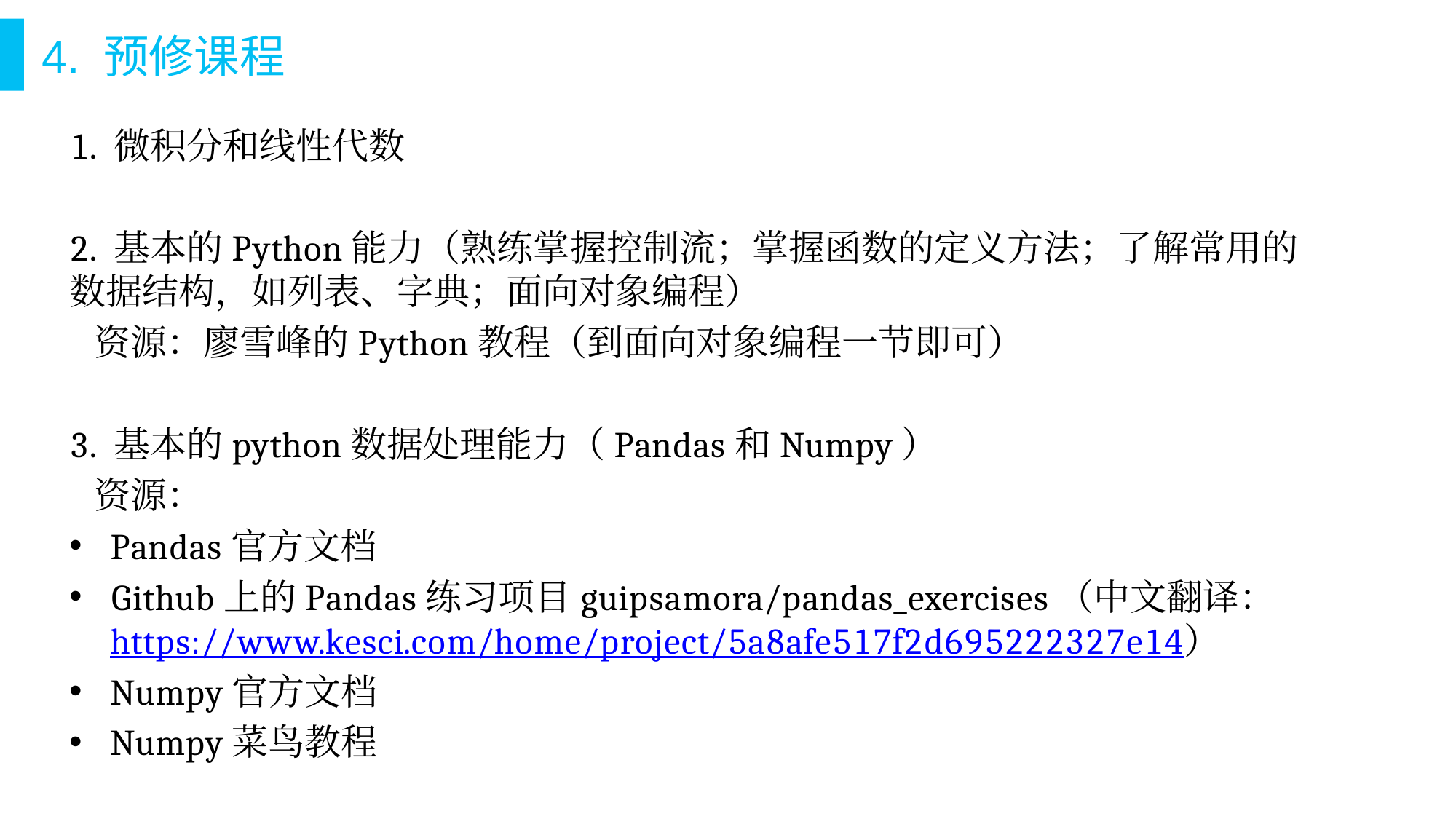

# 4. 预修课程
1. 微积分和线性代数

2. 基本的Python能力（熟练掌握控制流；掌握函数的定义方法；了解常用的数据结构，如列表、字典；面向对象编程）
  资源：廖雪峰的Python教程（到面向对象编程一节即可）

3. 基本的python数据处理能力（Pandas和Numpy）
  资源：
Pandas官方文档
Github上的Pandas练习项目guipsamora/pandas_exercises（中文翻译：https://www.kesci.com/home/project/5a8afe517f2d695222327e14）
Numpy官方文档
Numpy菜鸟教程